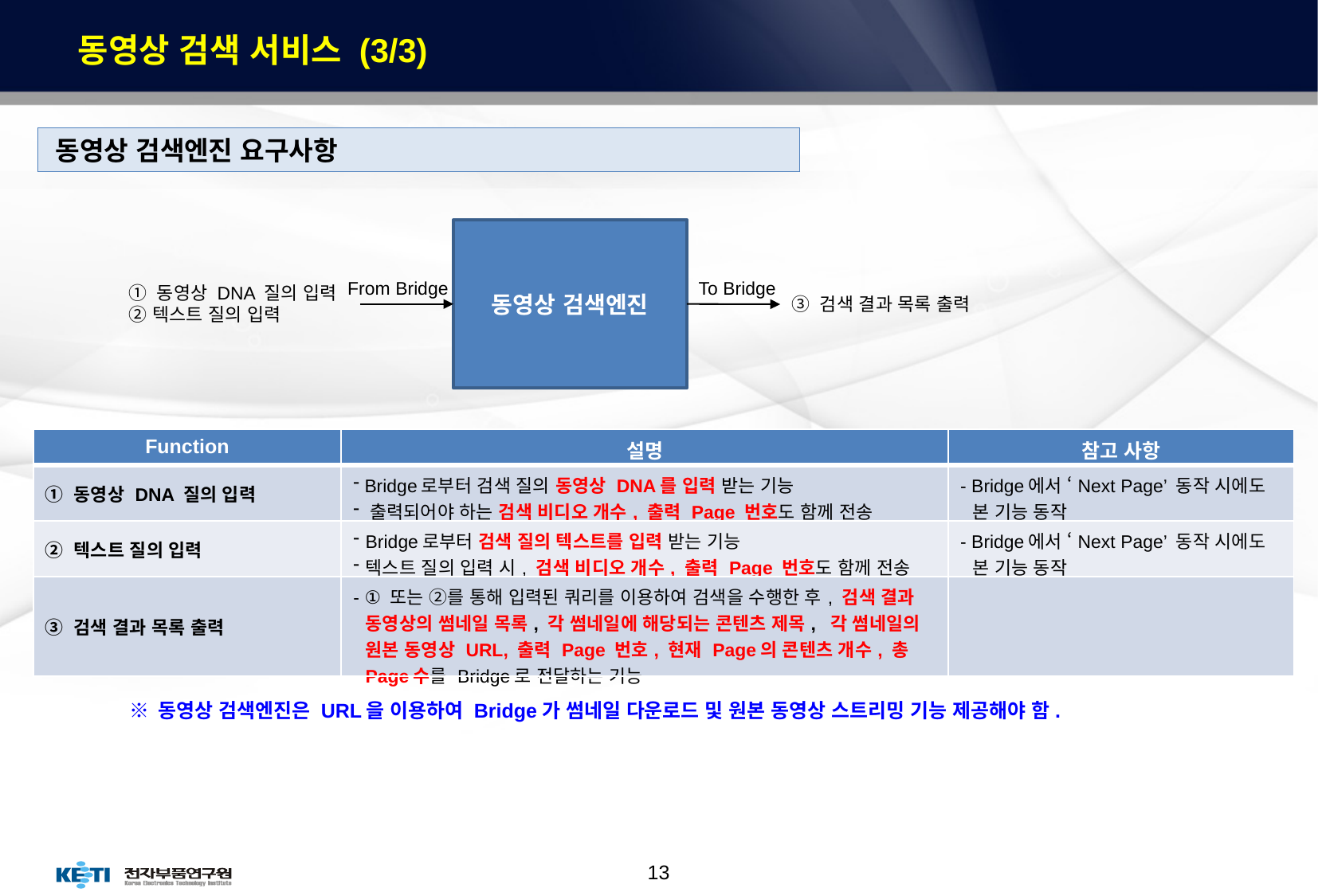

# 동영상 검색 서비스 (3/3)
  동영상 검색엔진 요구사항
동영상 검색엔진
From Bridge
To Bridge
① 동영상 DNA 질의 입력 ② 텍스트 질의 입력
③ 검색 결과 목록 출력
| Function | 설명 | 참고 사항 |
| --- | --- | --- |
| ① 동영상 DNA 질의 입력 | Bridge로부터 검색 질의 동영상 DNA를 입력 받는 기능 출력되어야 하는 검색 비디오 개수, 출력 Page 번호도 함께 전송 | - Bridge에서 ‘Next Page’ 동작 시에도 본 기능 동작 |
| ② 텍스트 질의 입력 | Bridge로부터 검색 질의 텍스트를 입력 받는 기능 텍스트 질의 입력 시, 검색 비디오 개수, 출력 Page 번호도 함께 전송 | - Bridge에서 ‘Next Page’ 동작 시에도 본 기능 동작 |
| ③ 검색 결과 목록 출력 | - ① 또는 ②를 통해 입력된 쿼리를 이용하여 검색을 수행한 후, 검색 결과 동영상의 썸네일 목록, 각 썸네일에 해당되는 콘텐츠 제목, 각 썸네일의 원본 동영상 URL, 출력 Page 번호, 현재 Page의 콘텐츠 개수, 총 Page수를 Bridge로 전달하는 기능 |  |
※ 동영상 검색엔진은 URL을 이용하여 Bridge가 썸네일 다운로드 및 원본 동영상 스트리밍 기능 제공해야 함.